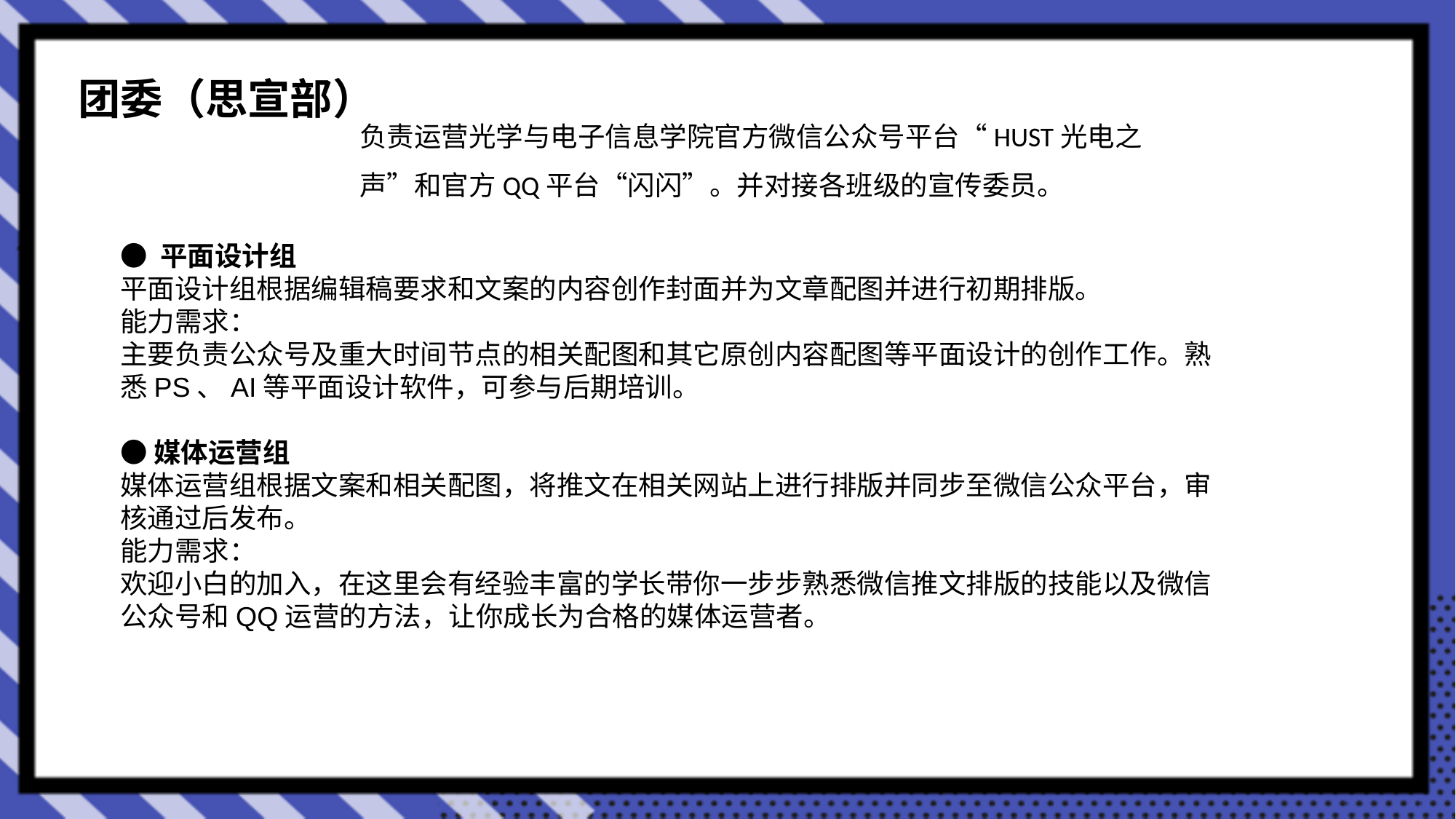

团委（思宣部）
负责运营光学与电子信息学院官方微信公众号平台“HUST光电之声”和官方QQ平台“闪闪”。并对接各班级的宣传委员。
● 平面设计组
平面设计组根据编辑稿要求和文案的内容创作封面并为文章配图并进行初期排版。
能力需求：
主要负责公众号及重大时间节点的相关配图和其它原创内容配图等平面设计的创作工作。熟悉PS、AI等平面设计软件，可参与后期培训。
● 媒体运营组
媒体运营组根据文案和相关配图，将推文在相关网站上进行排版并同步至微信公众平台，审核通过后发布。
能力需求：
欢迎小白的加入，在这里会有经验丰富的学长带你一步步熟悉微信推文排版的技能以及微信公众号和QQ运营的方法，让你成长为合格的媒体运营者。